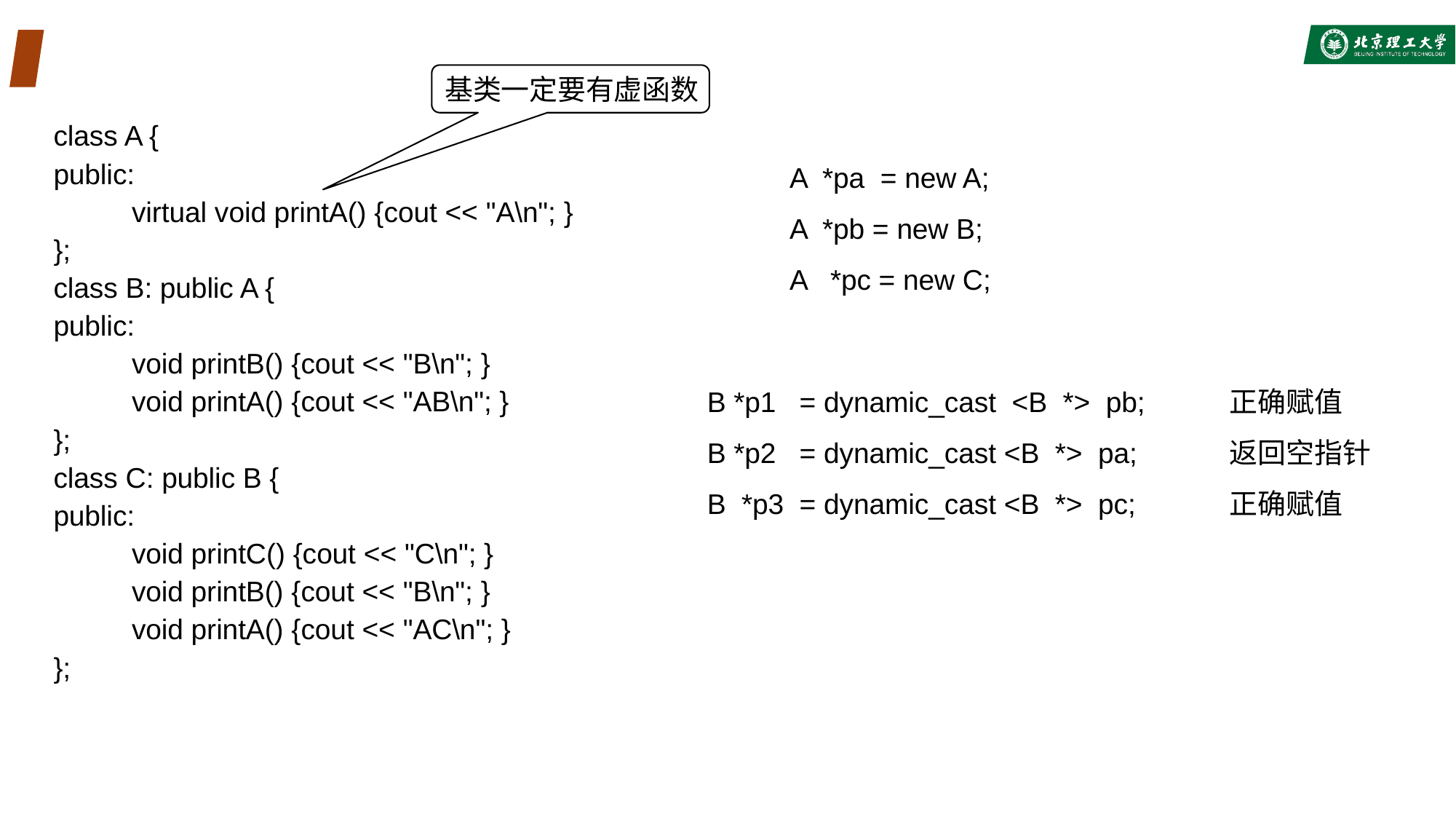

#
基类一定要有虚函数
class A {
public:
          virtual void printA() {cout << "A\n"; }
};
class B: public A {
public:
          void printB() {cout << "B\n"; }
          void printA() {cout << "AB\n"; }
};
class C: public B {
public:
          void printC() {cout << "C\n"; }
          void printB() {cout << "B\n"; }
          void printA() {cout << "AC\n"; }
};
A  *pa  = new A;
A  *pb = new B;
A   *pc = new C;
B *p1   = dynamic_cast  <B  *>  pb;
B *p2   = dynamic_cast <B  *>  pa;
B  *p3  = dynamic_cast <B  *>  pc;
正确赋值
返回空指针
正确赋值